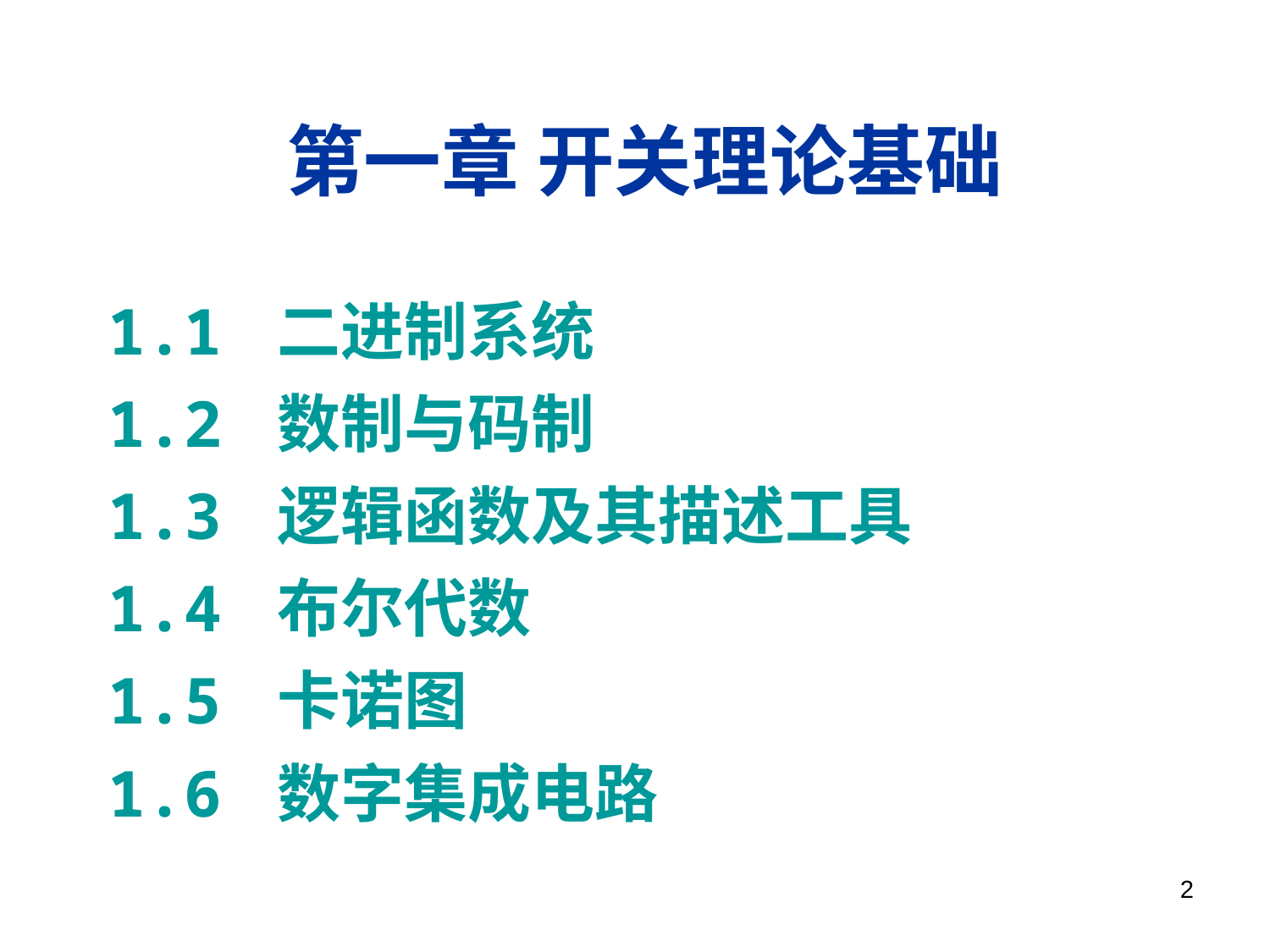

第一章 开关理论基础
| 1.1 二进制系统 1.2 数制与码制 1.3 逻辑函数及其描述工具 1.4 布尔代数 1.5 卡诺图 1.6 数字集成电路 |  |
| --- | --- |
2